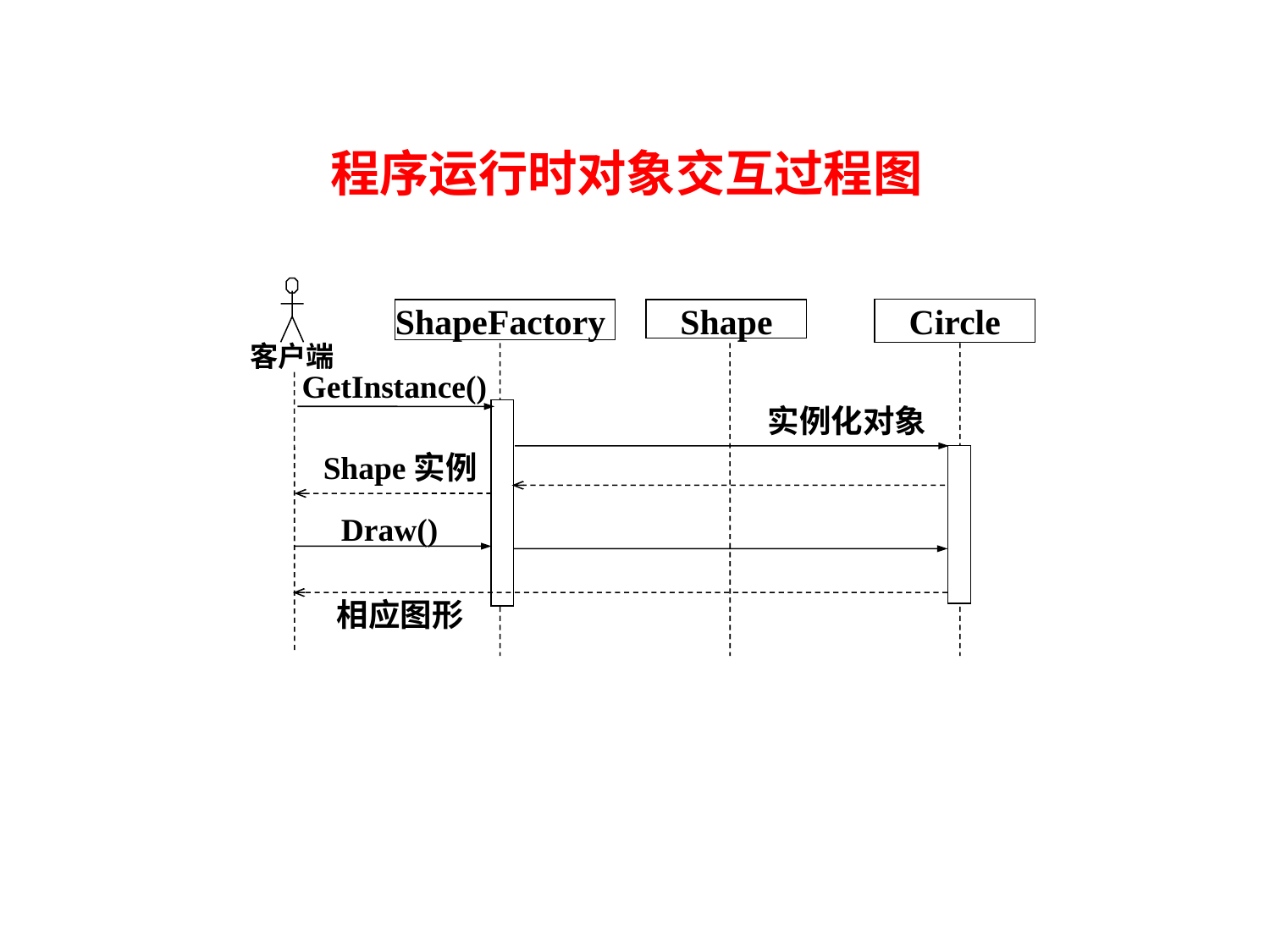

程序运行时对象交互过程图

ShapeFactory
Shape
Circle
客户端

GetInstance()

 实例化对象

Shape实例

Draw()

相应图形